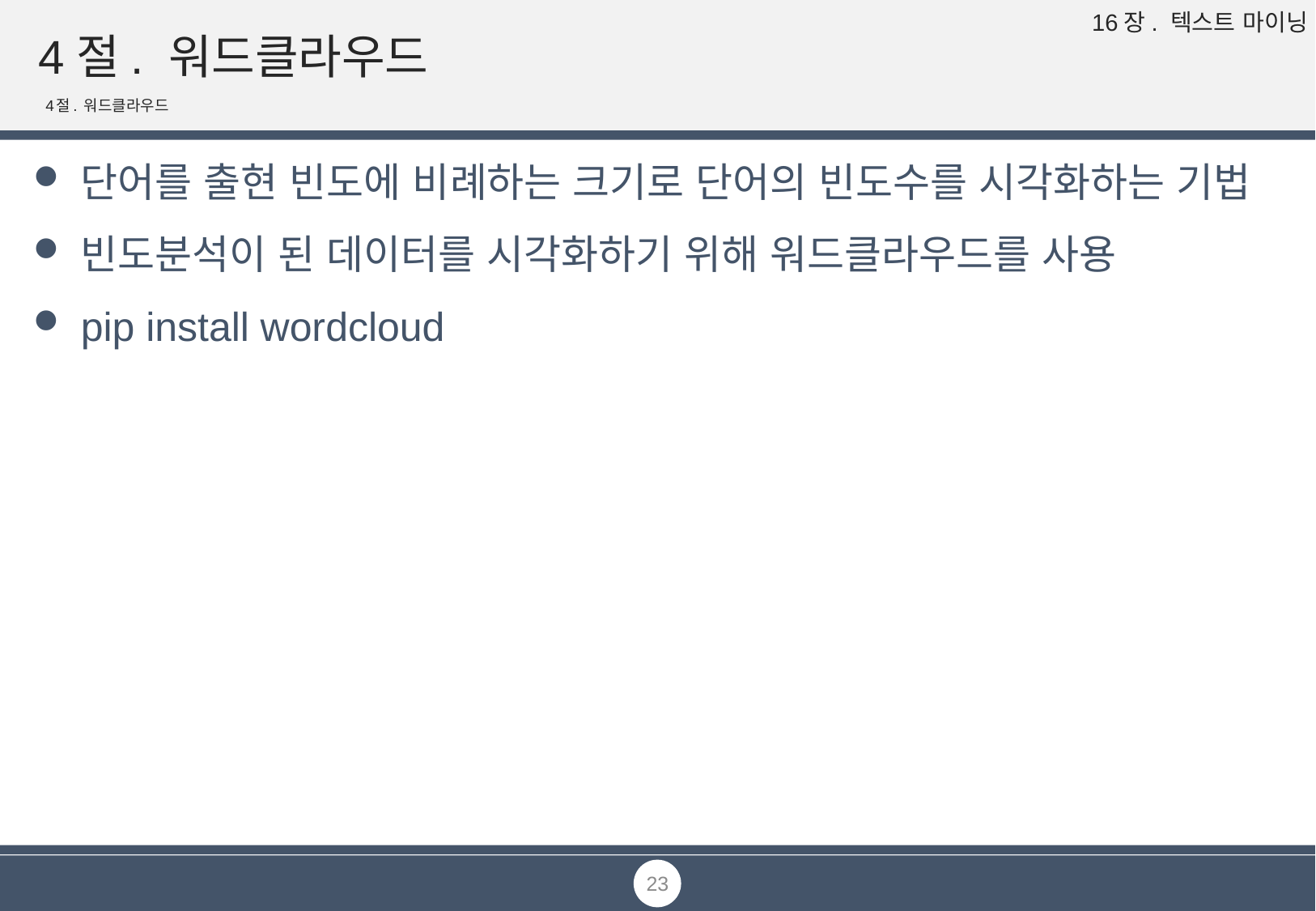

# 4절. 워드클라우드
4절. 워드클라우드
단어를 출현 빈도에 비례하는 크기로 단어의 빈도수를 시각화하는 기법
빈도분석이 된 데이터를 시각화하기 위해 워드클라우드를 사용
pip install wordcloud

23